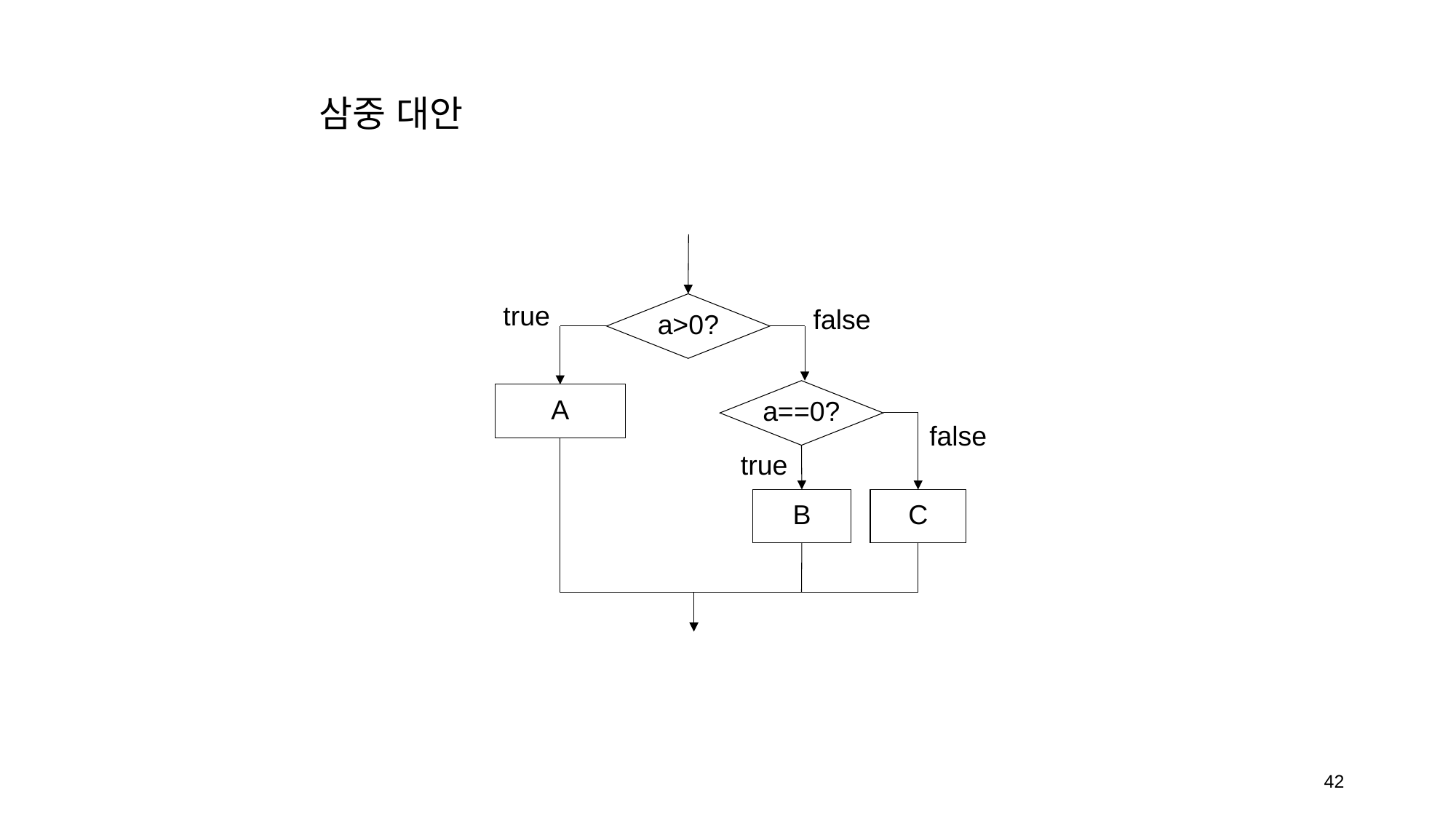

삼중 대안
true
false
a>0?
a==0?
A
false
true
B
C
42